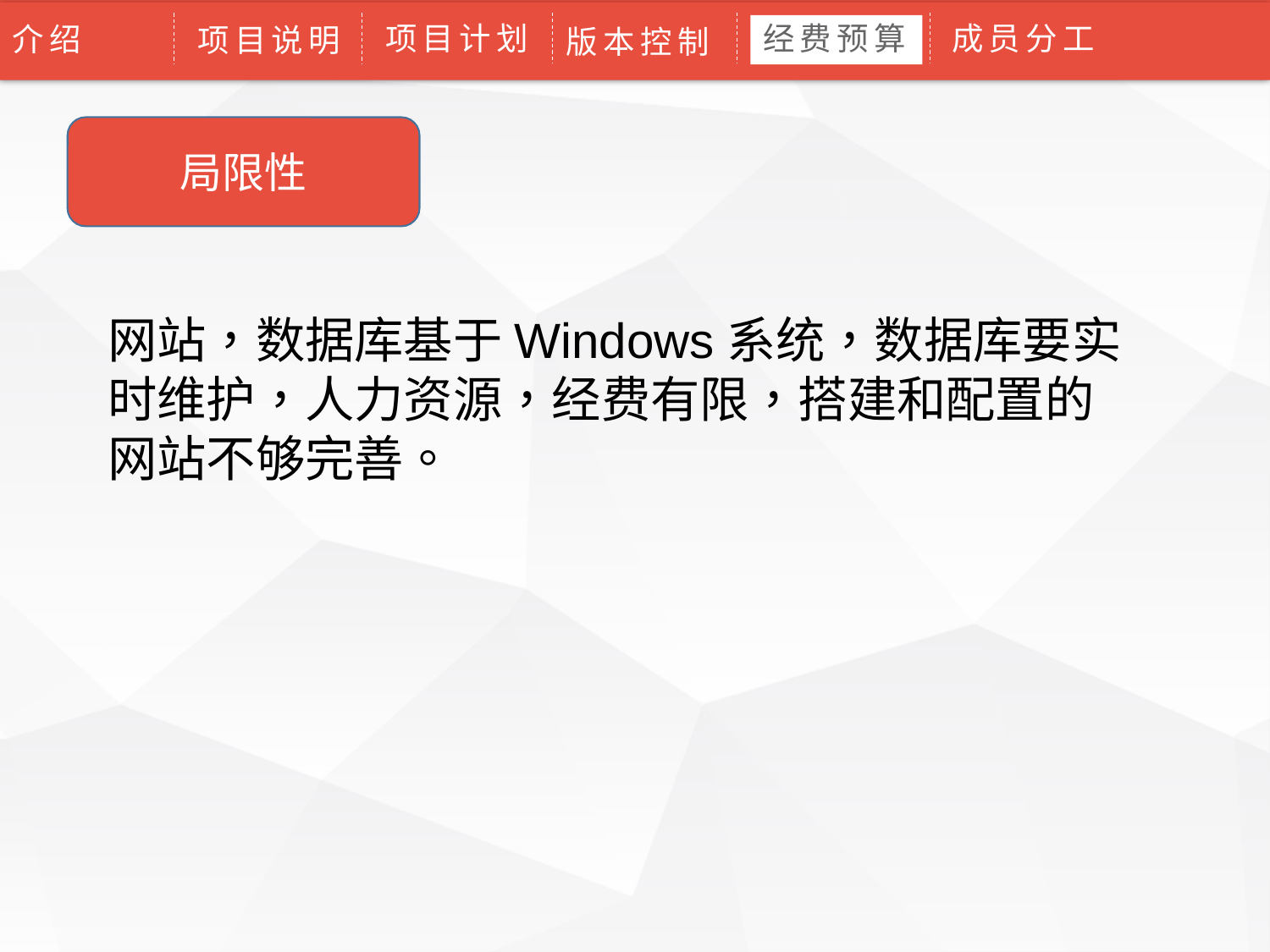

项目计划
经费预算
成员分工
论文绪论
介绍
研究背景
研究方法
研究结果
问题讨论
论文总结

项目说明

版本控制
局限性
网站，数据库基于Windows系统，数据库要实时维护，人力资源，经费有限，搭建和配置的网站不够完善。